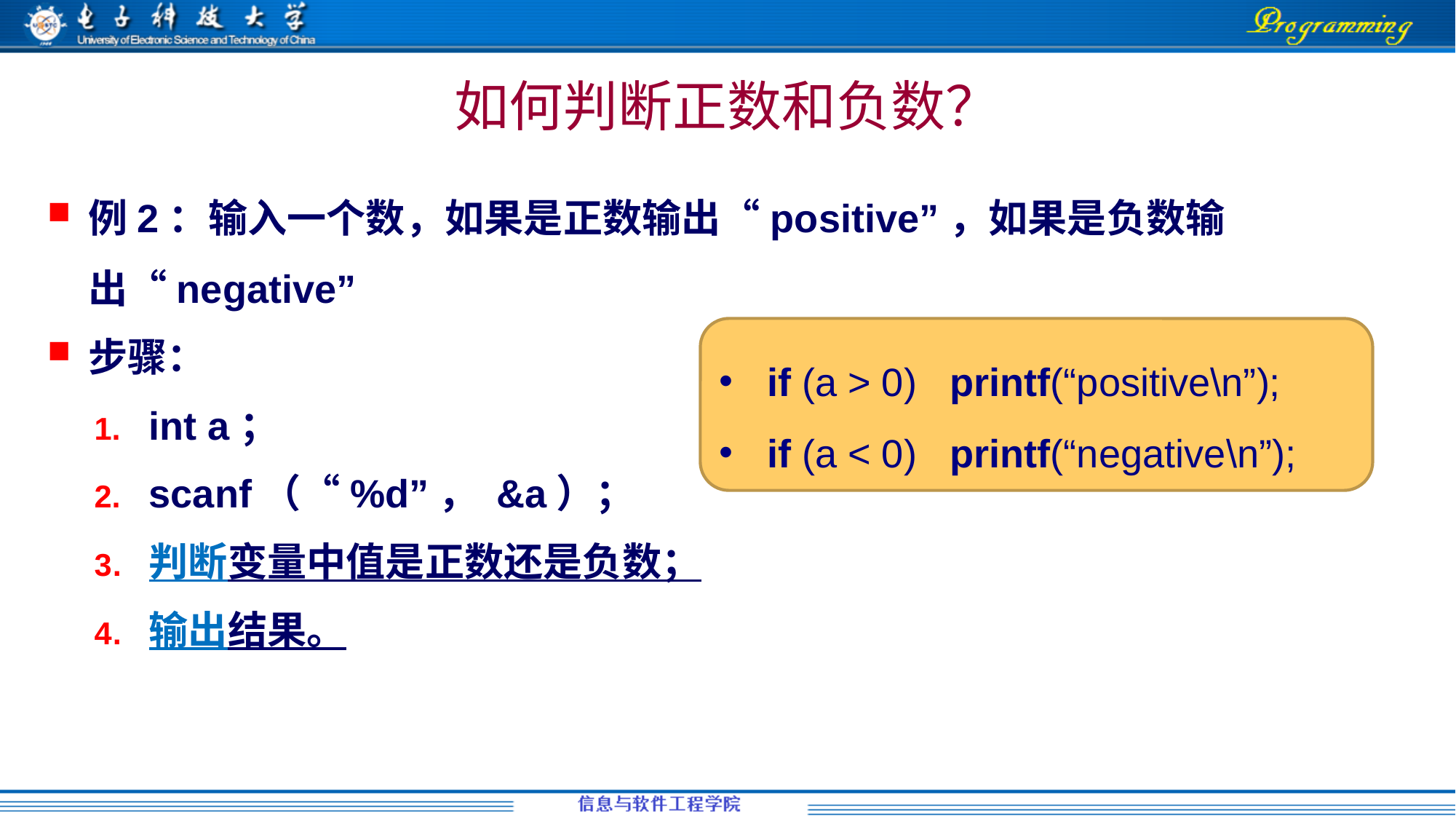

# 如何判断正数和负数？
例2：输入一个数，如果是正数输出“positive”，如果是负数输出“negative”
步骤：
int a；
scanf（“%d”， &a）；
判断变量中值是正数还是负数；
输出结果。

  if (a > 0)   printf(“positive\n”);
  if (a < 0)   printf(“negative\n”);